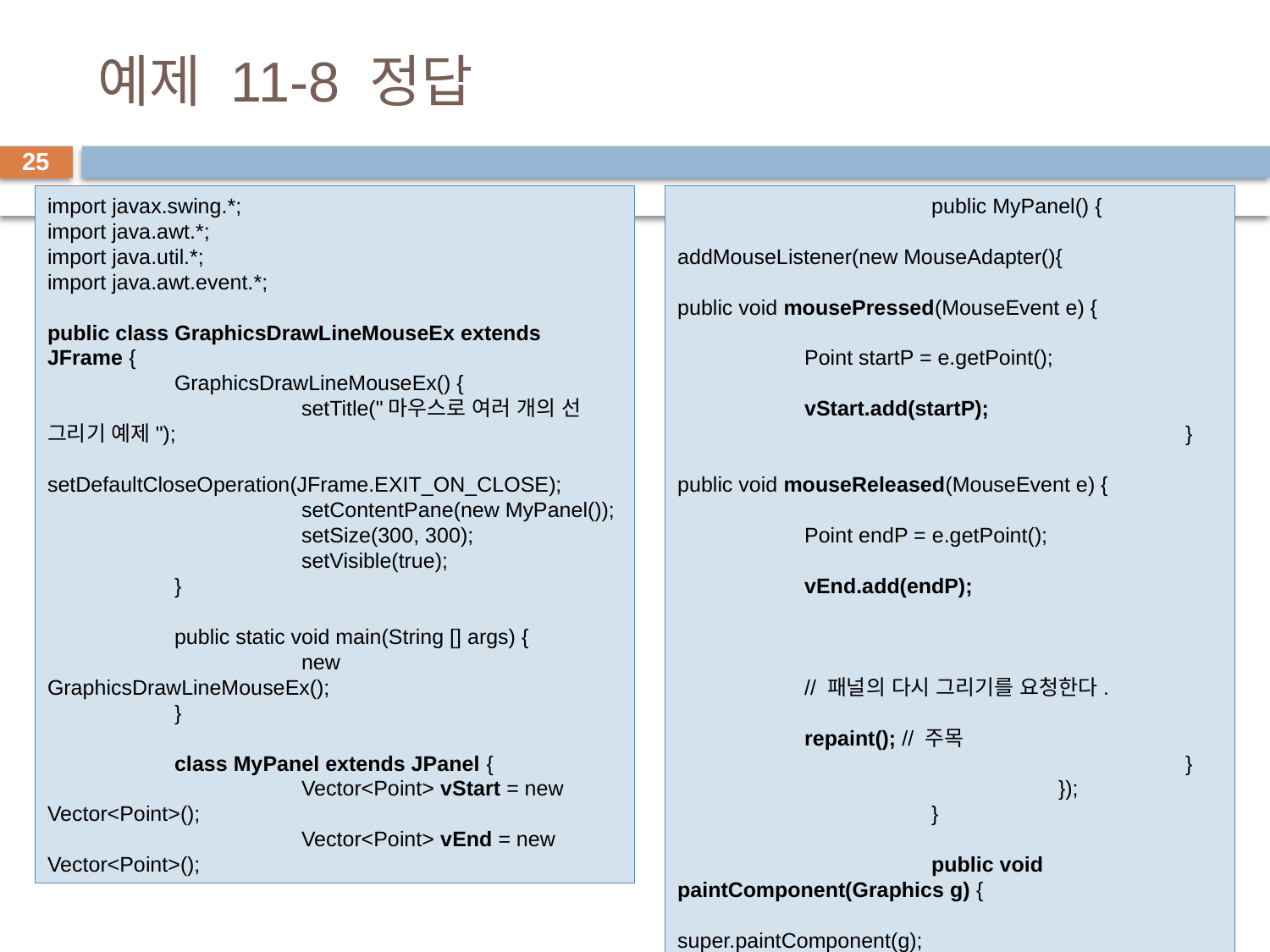

# 예제 11-8 정답
25
import javax.swing.*;
import java.awt.*;
import java.util.*;
import java.awt.event.*;

public class GraphicsDrawLineMouseEx extends JFrame {
	GraphicsDrawLineMouseEx() {
		setTitle("마우스로 여러 개의 선 그리기 예제");
		setDefaultCloseOperation(JFrame.EXIT_ON_CLOSE);
		setContentPane(new MyPanel());
		setSize(300, 300);
		setVisible(true);
	}

	public static void main(String [] args) {
		new GraphicsDrawLineMouseEx();
	}

	class MyPanel extends JPanel {
		Vector<Point> vStart = new Vector<Point>();
		Vector<Point> vEnd = new Vector<Point>();
		public MyPanel() {
			addMouseListener(new MouseAdapter(){
				public void mousePressed(MouseEvent e) {
					Point startP = e.getPoint();
					vStart.add(startP);
				}
				public void mouseReleased(MouseEvent e) {
					Point endP = e.getPoint();
					vEnd.add(endP);

					// 패널의 다시 그리기를 요청한다.
					repaint(); // 주목
				}
			});
		}

		public void paintComponent(Graphics g) {
			super.paintComponent(g);
			g.setColor(Color.BLUE);
			for(int i=0; i<vStart.size(); i++) {
				Point s = vStart.elementAt(i);
				Point e = vEnd.elementAt(i);
				g.drawLine((int)s.getX(), (int)s.getY(),
								(int)e.getX(), (int)e.getY());
			}
		}
	}
}